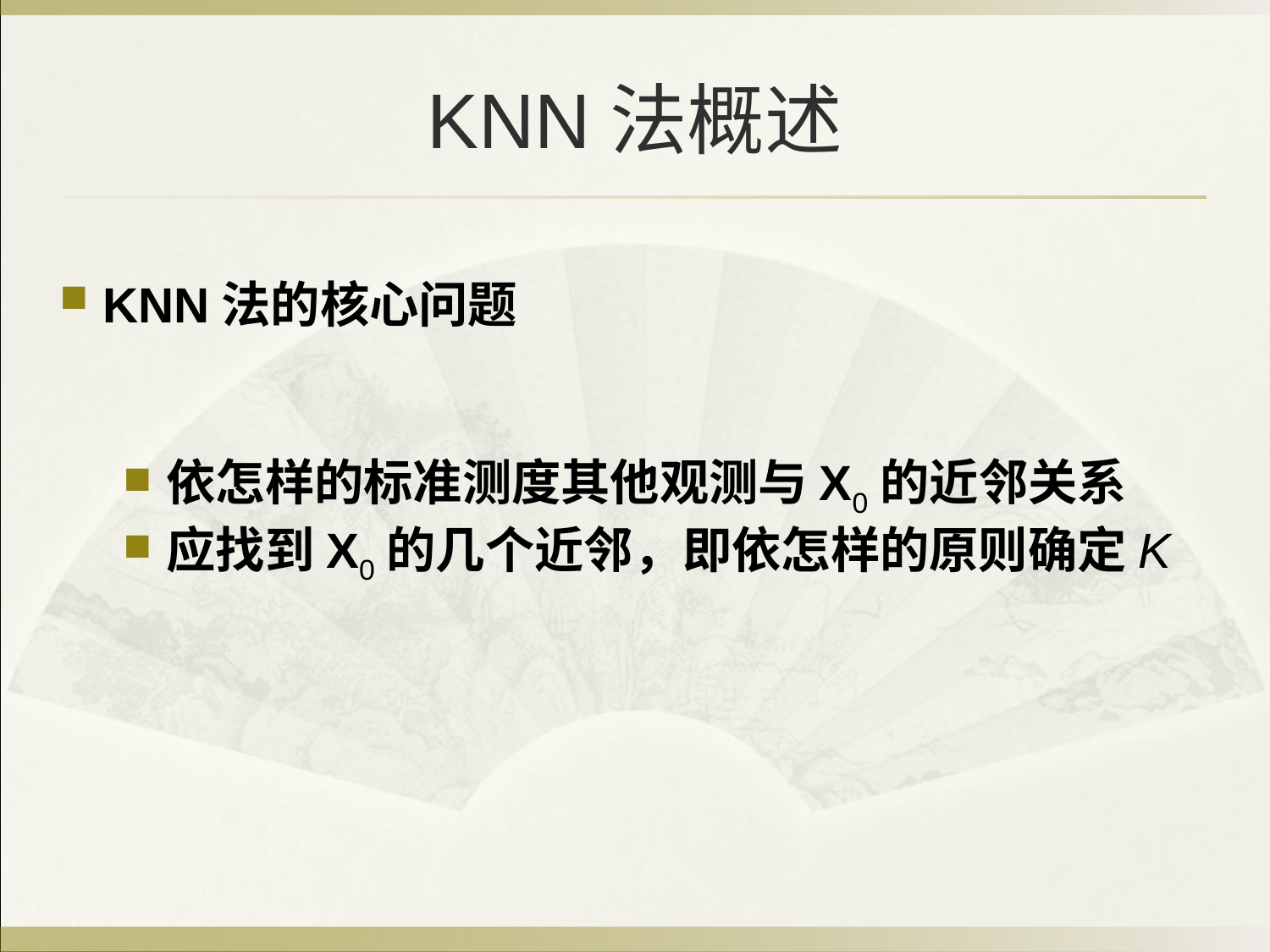

# KNN法概述

KNN法的核心问题

依怎样的标准测度其他观测与X0的近邻关系
应找到X0的几个近邻，即依怎样的原则确定K